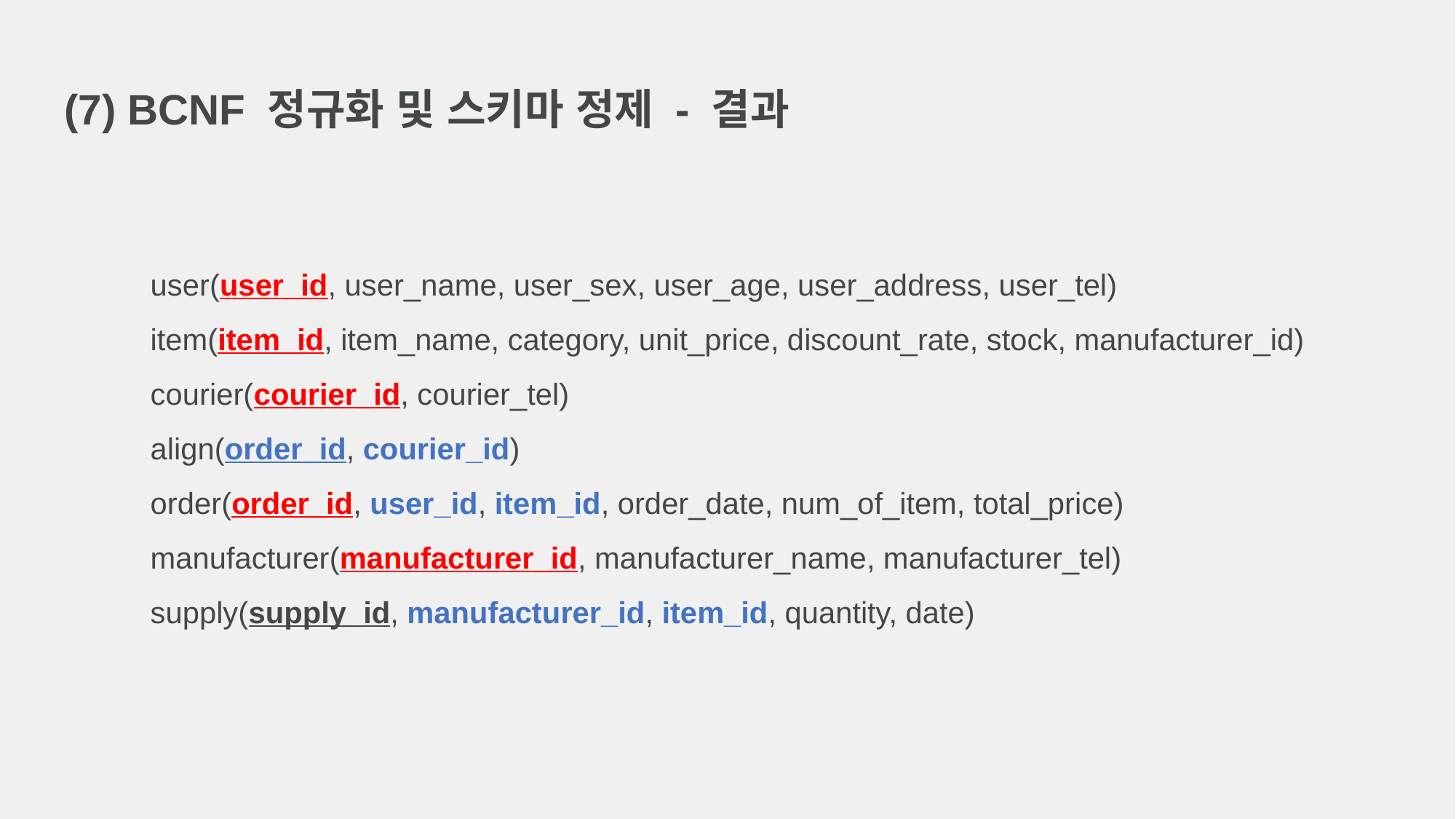

(7) BCNF 정규화 및 스키마 정제 - 결과
user(user_id, user_name, user_sex, user_age, user_address, user_tel)
item(item_id, item_name, category, unit_price, discount_rate, stock, manufacturer_id)
courier(courier_id, courier_tel)
align(order_id, courier_id)
order(order_id, user_id, item_id, order_date, num_of_item, total_price)
manufacturer(manufacturer_id, manufacturer_name, manufacturer_tel)
supply(supply_id, manufacturer_id, item_id, quantity, date)